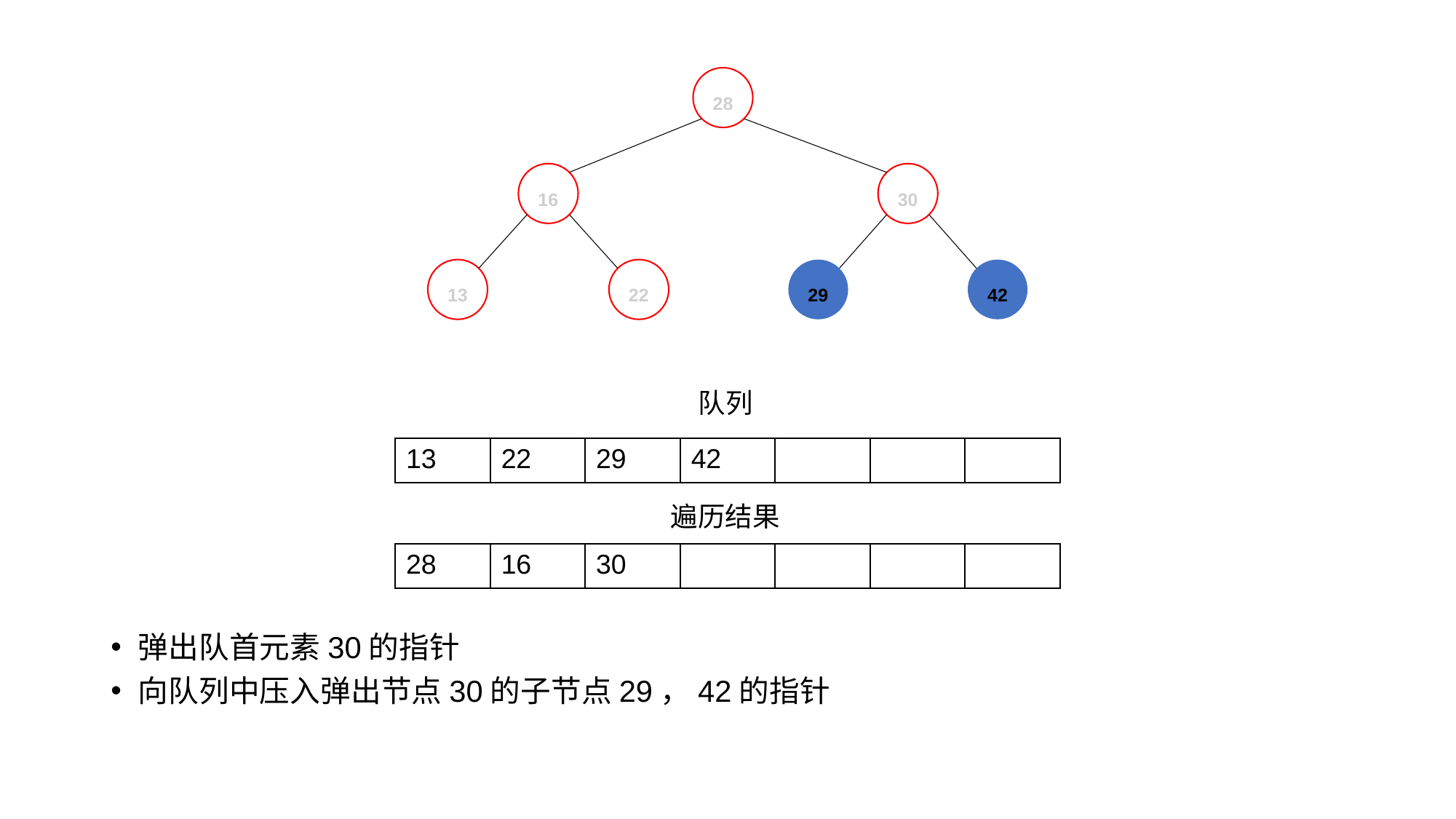

28
16
30
13
22
29
42
队列
| 13 | 22 | 29 | 42 |  |  |  |
| --- | --- | --- | --- | --- | --- | --- |
遍历结果
| 28 | 16 | 30 |  |  |  |  |
| --- | --- | --- | --- | --- | --- | --- |

弹出队首元素30的指针
向队列中压入弹出节点30的子节点29，42的指针